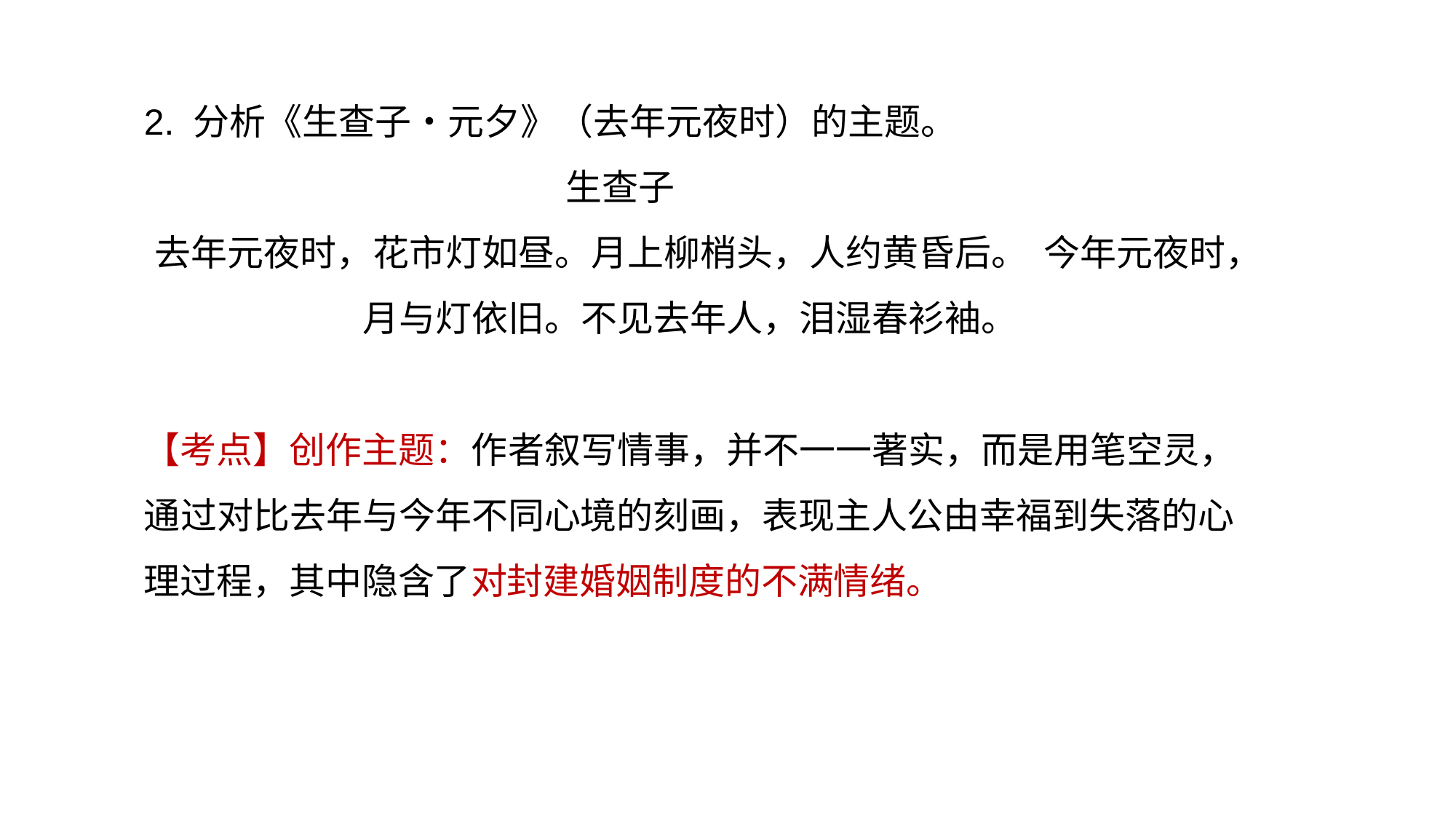

2. 分析《生查子•元夕》（去年元夜时）的主题。
生查子
去年元夜时，花市灯如昼。月上柳梢头，人约黄昏后。  今年元夜时，月与灯依旧。不见去年人，泪湿春衫袖。

【考点】创作主题：作者叙写情事，并不一一著实，而是用笔空灵，通过对比去年与今年不同心境的刻画，表现主人公由幸福到失落的心理过程，其中隐含了对封建婚姻制度的不满情绪。